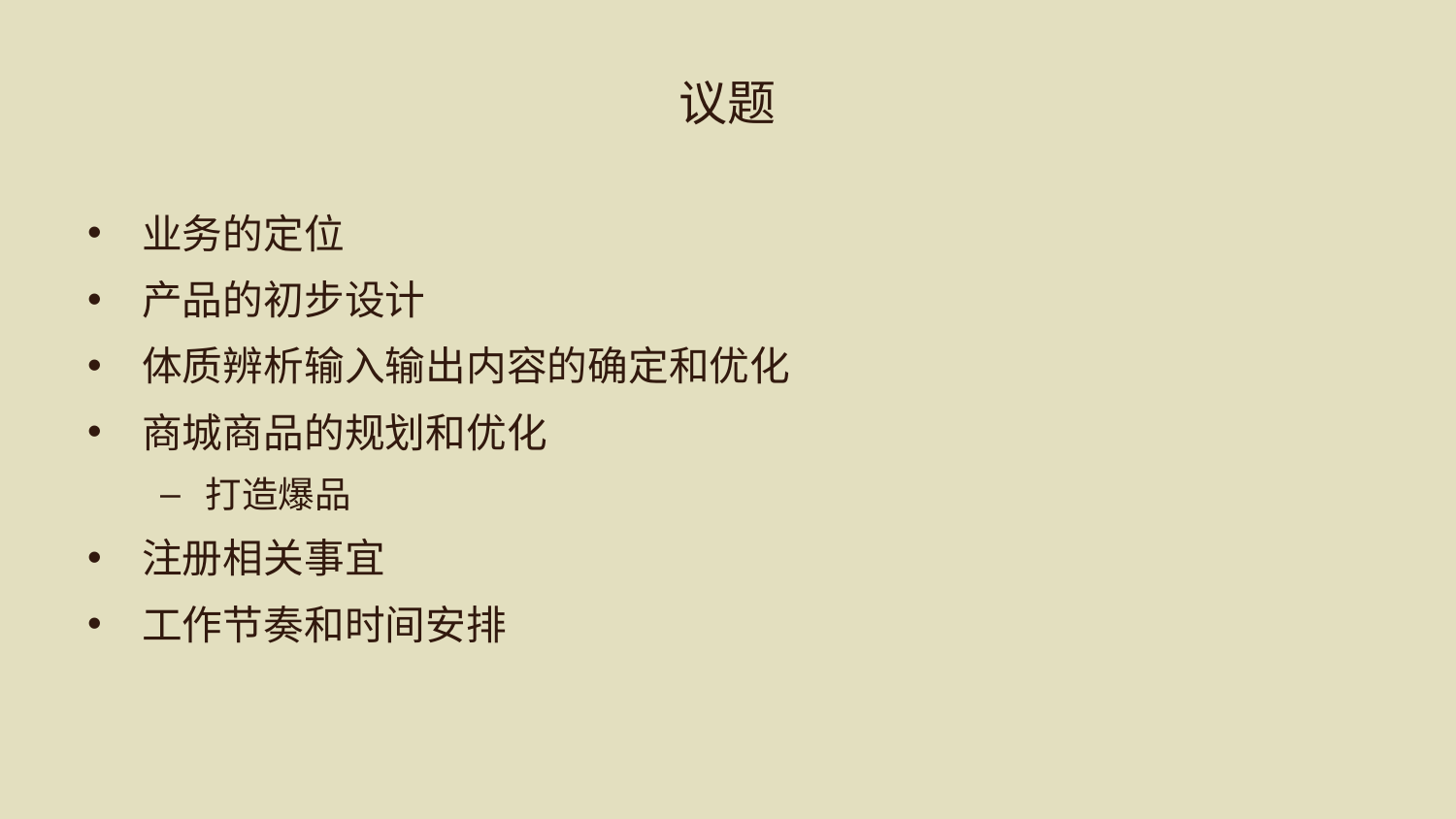

# 议题
业务的定位
产品的初步设计
体质辨析输入输出内容的确定和优化
商城商品的规划和优化
打造爆品
注册相关事宜
工作节奏和时间安排